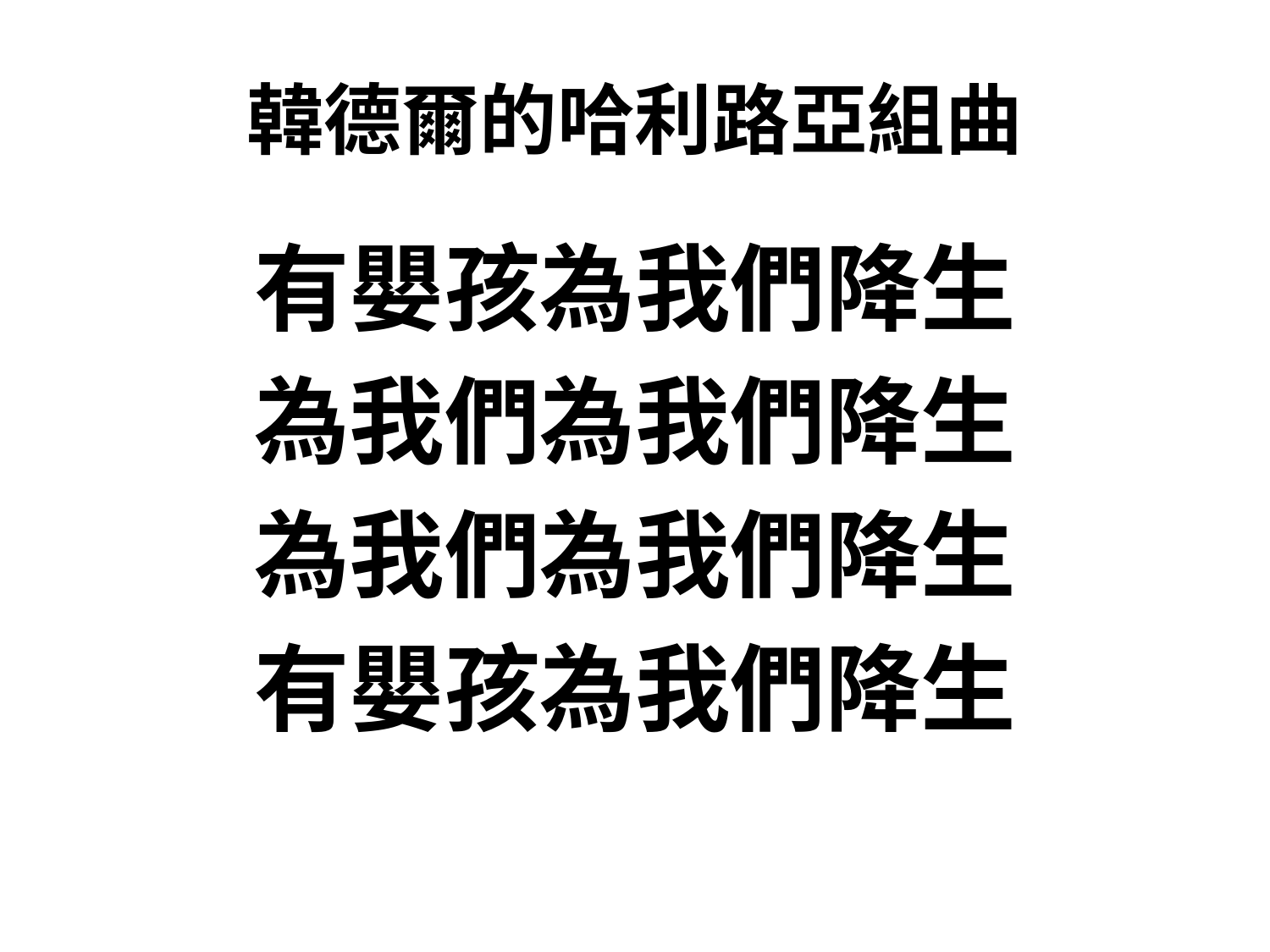

# 韓德爾的哈利路亞組曲
有嬰孩為我們降生
為我們為我們降生
為我們為我們降生
有嬰孩為我們降生